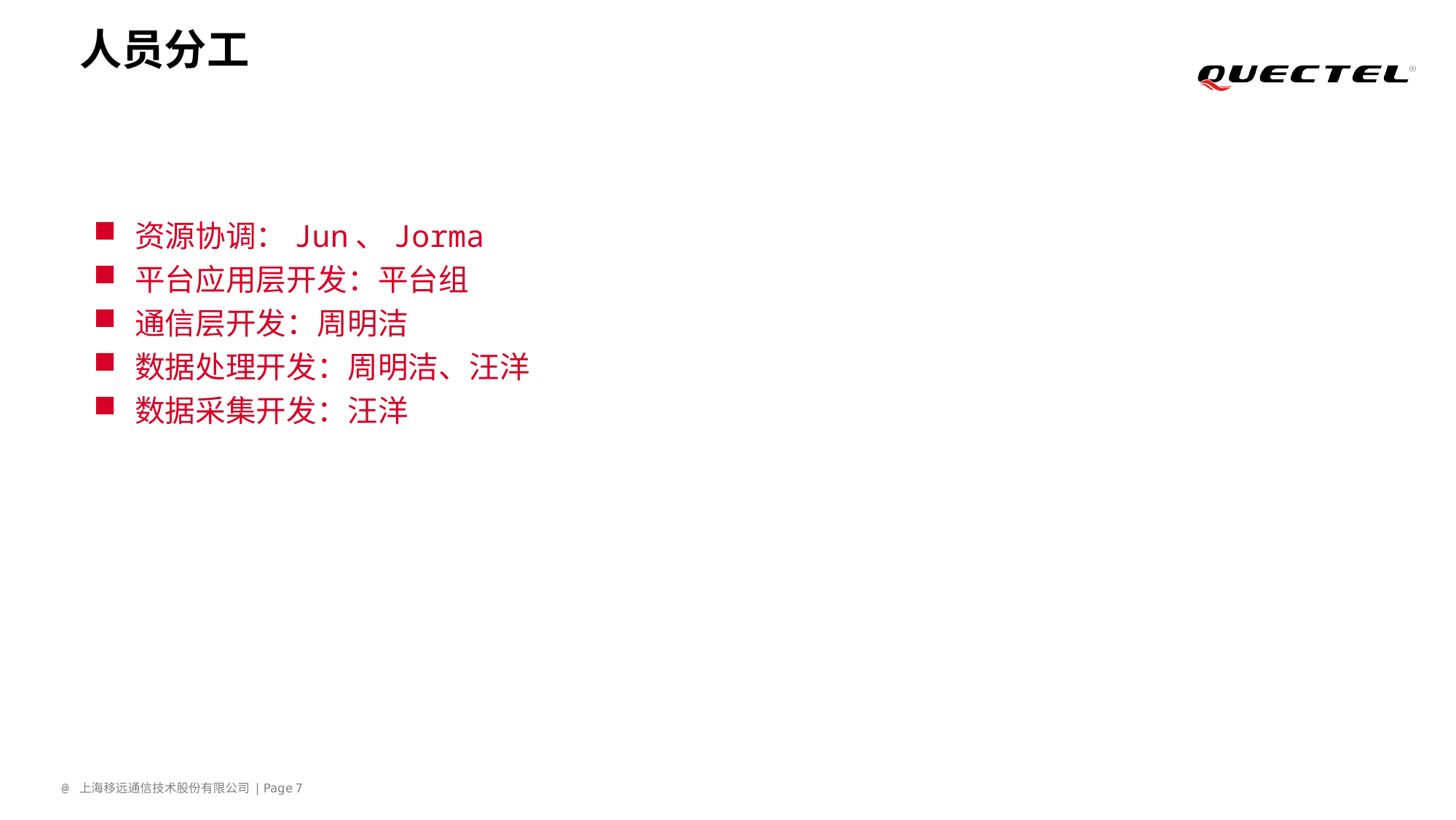

人员分工

资源协调：Jun、Jorma
平台应用层开发：平台组
通信层开发：周明洁
数据处理开发：周明洁、汪洋
数据采集开发：汪洋